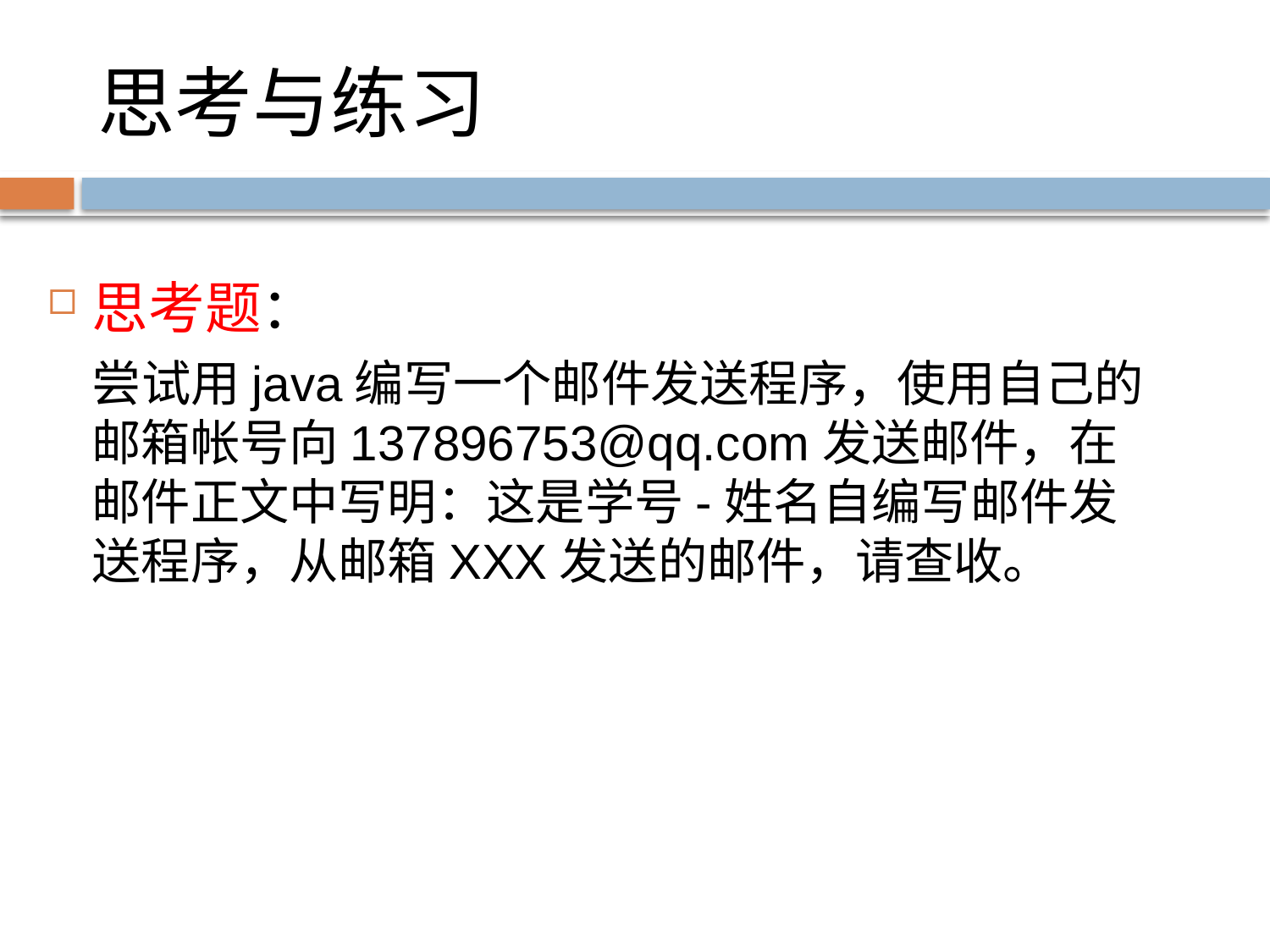

# 思考与练习
思考题：
   尝试用java编写一个邮件发送程序，使用自己的邮箱帐号向137896753@qq.com发送邮件，在邮件正文中写明：这是学号-姓名自编写邮件发送程序，从邮箱XXX发送的邮件，请查收。